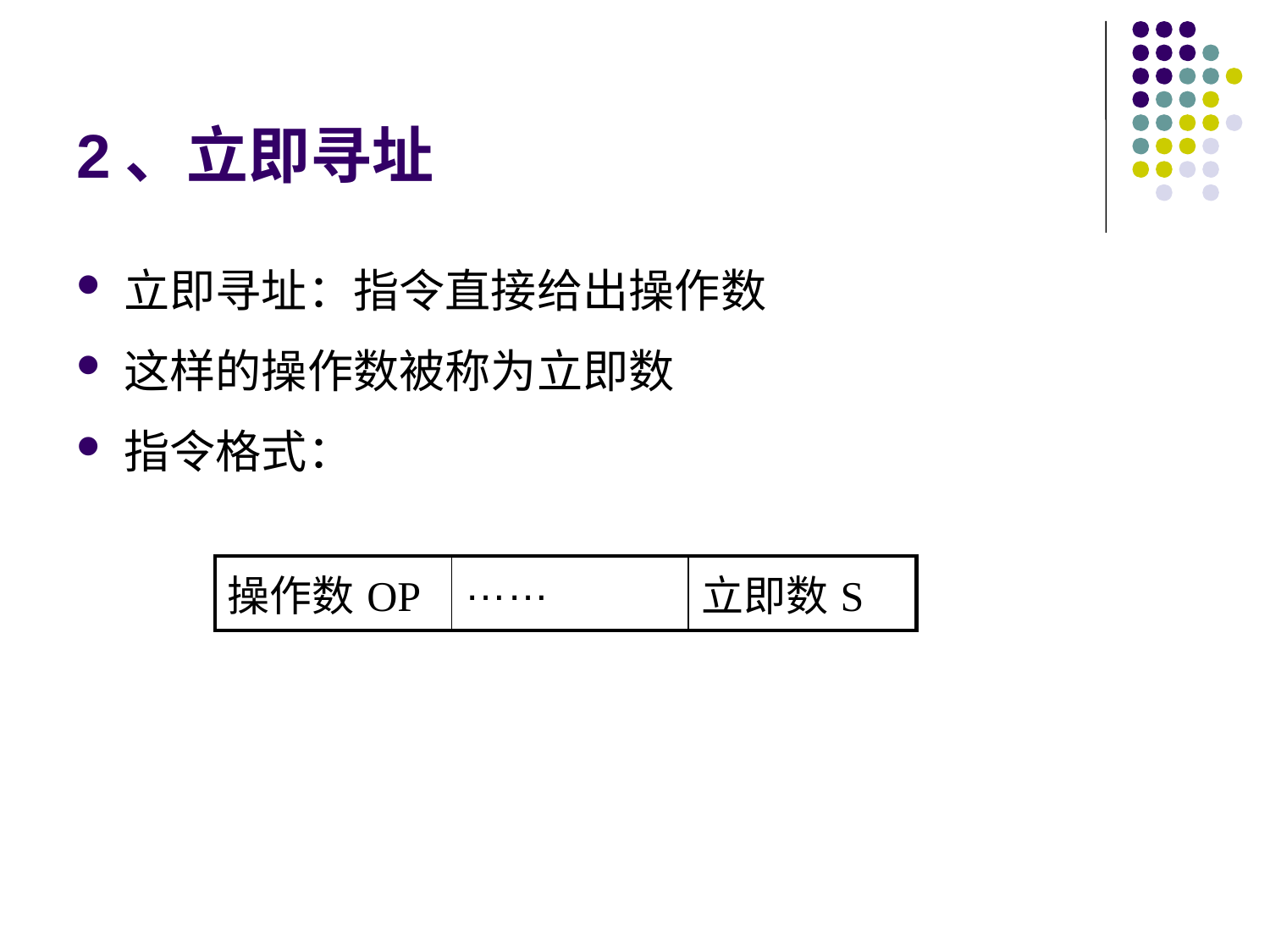

# 2、立即寻址
立即寻址：指令直接给出操作数
这样的操作数被称为立即数
指令格式：

| 操作数OP | …… | 立即数S |
| --- | --- | --- |
8